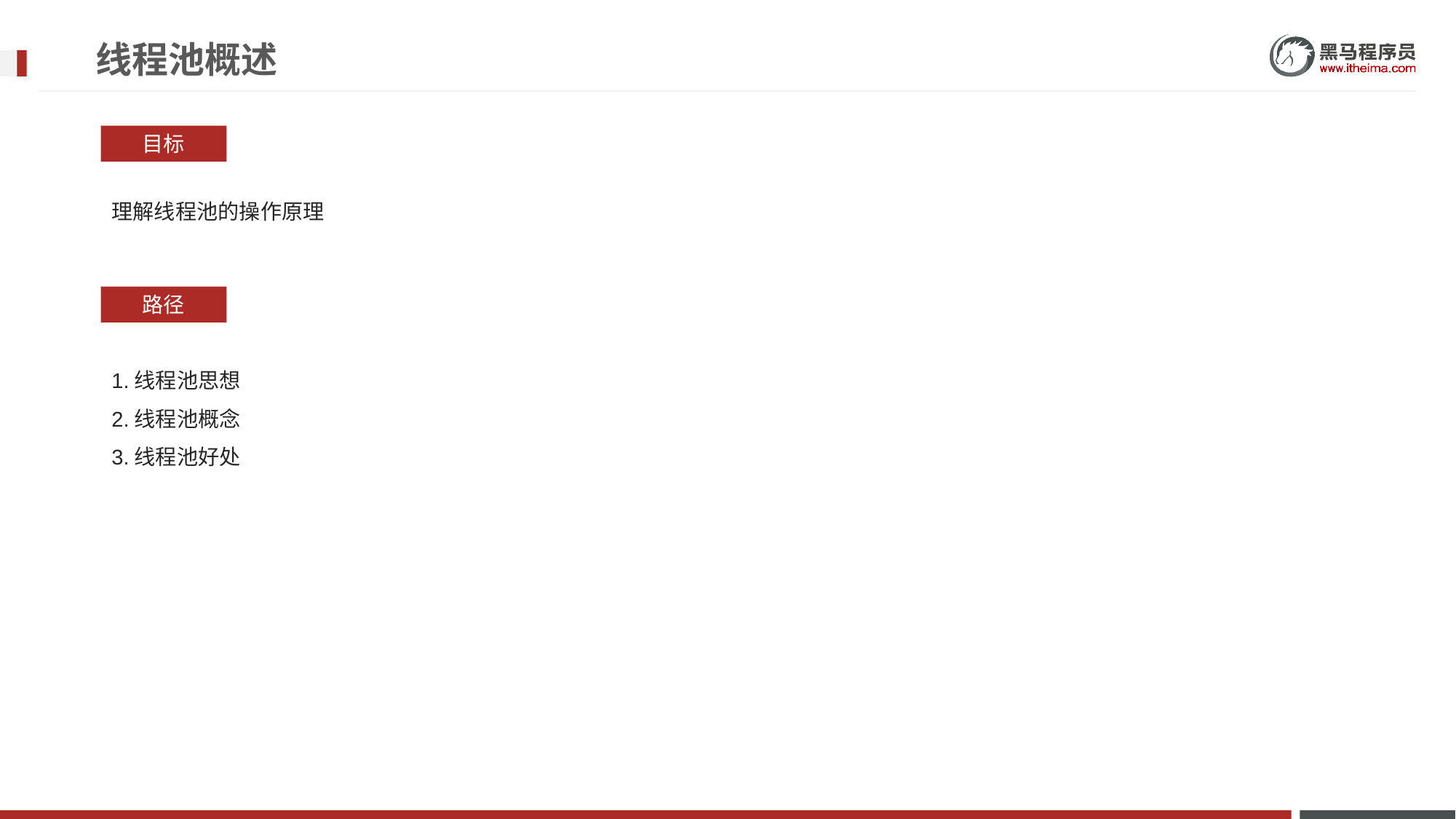

# 线程池概述
目标
理解线程池的操作原理
路径
1.线程池思想
2.线程池概念
3.线程池好处